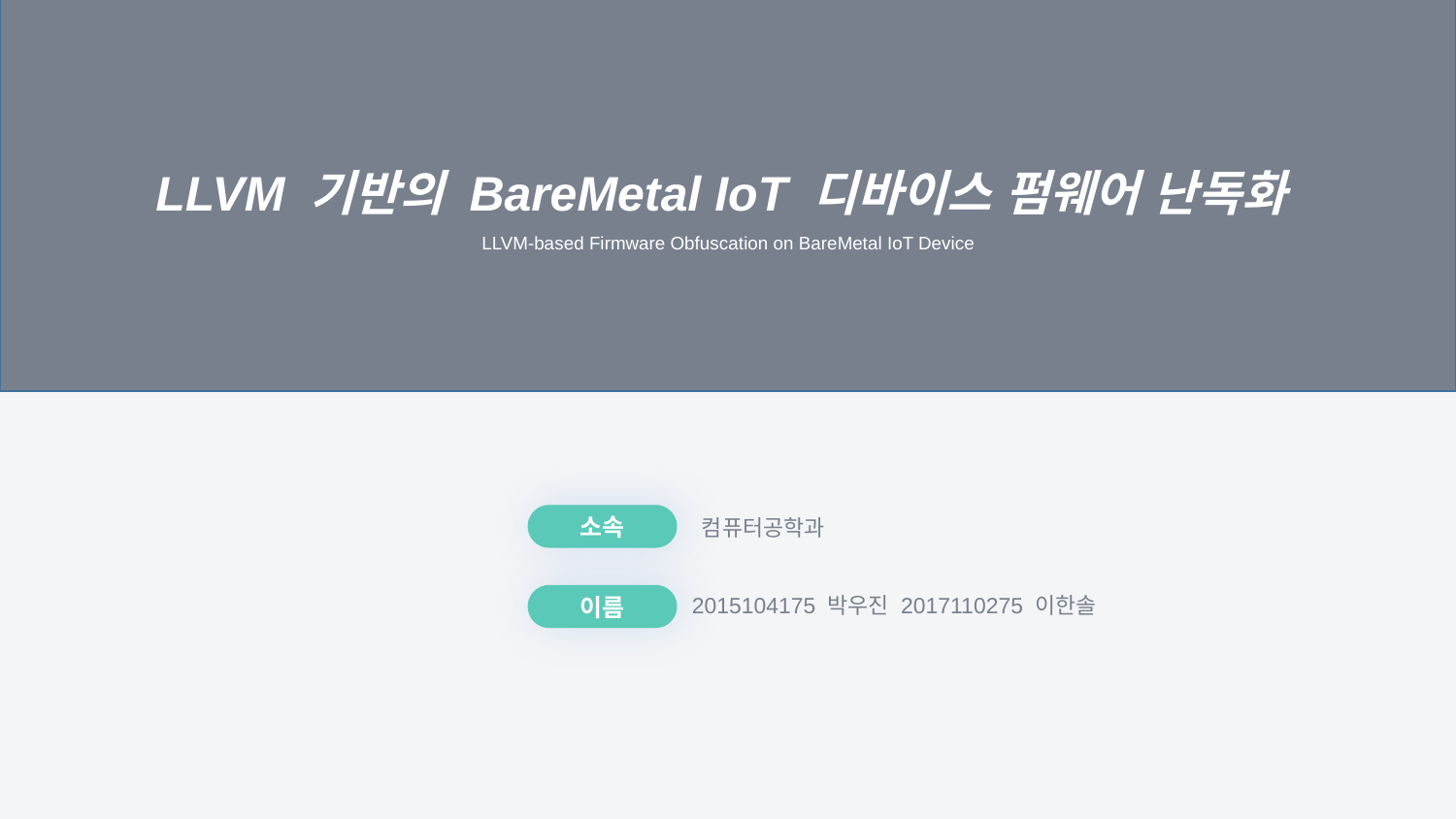

LLVM 기반의 BareMetal IoT 디바이스 펌웨어 난독화
LLVM-based Firmware Obfuscation on BareMetal IoT Device
소속
컴퓨터공학과
이름
2015104175 박우진 2017110275 이한솔